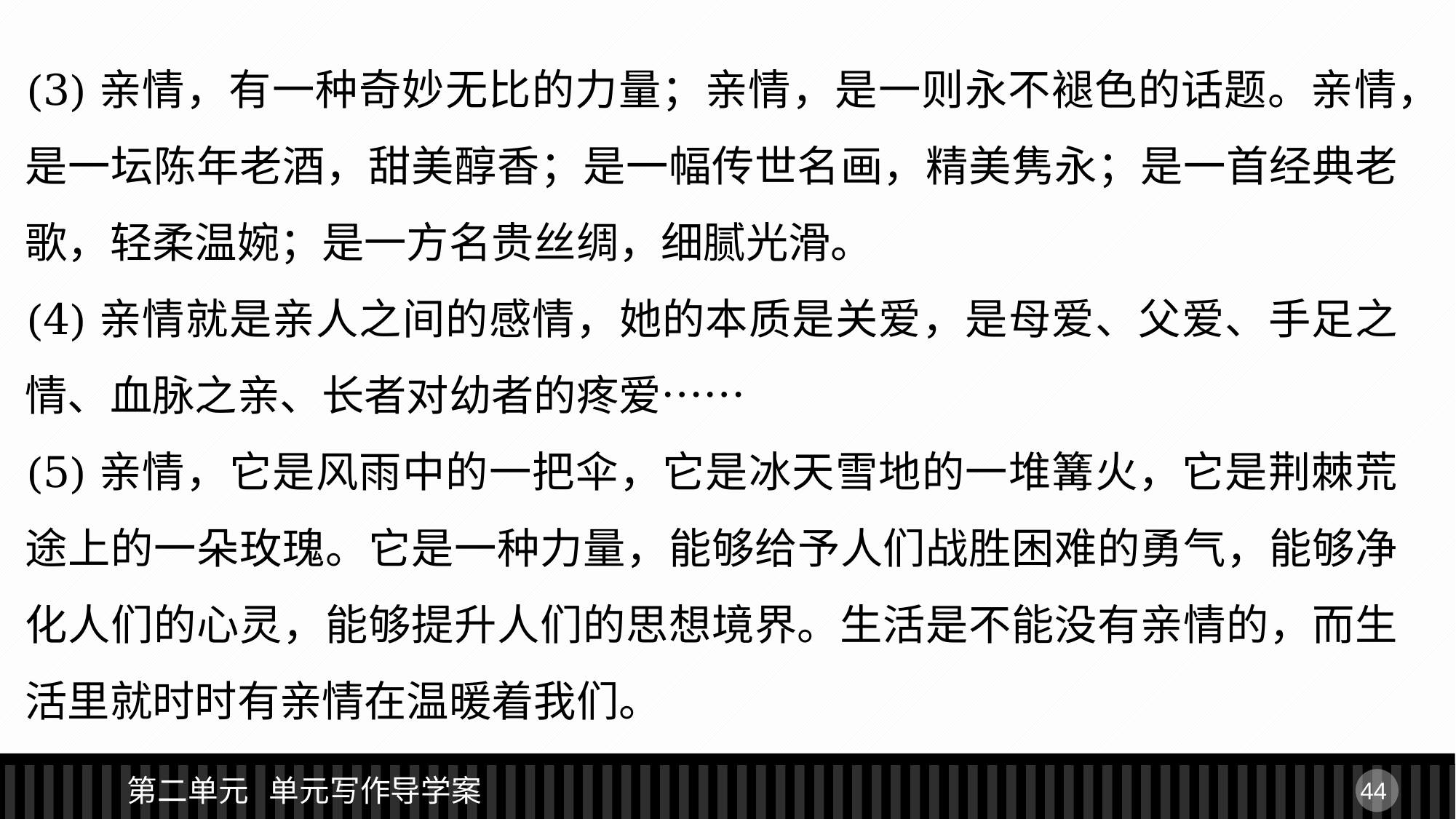

(3)亲情，有一种奇妙无比的力量；亲情，是一则永不褪色的话题。亲情，是一坛陈年老酒，甜美醇香；是一幅传世名画，精美隽永；是一首经典老歌，轻柔温婉；是一方名贵丝绸，细腻光滑。
(4)亲情就是亲人之间的感情，她的本质是关爱，是母爱、父爱、手足之情、血脉之亲、长者对幼者的疼爱……
(5)亲情，它是风雨中的一把伞，它是冰天雪地的一堆篝火，它是荆棘荒途上的一朵玫瑰。它是一种力量，能够给予人们战胜困难的勇气，能够净化人们的心灵，能够提升人们的思想境界。生活是不能没有亲情的，而生活里就时时有亲情在温暖着我们。